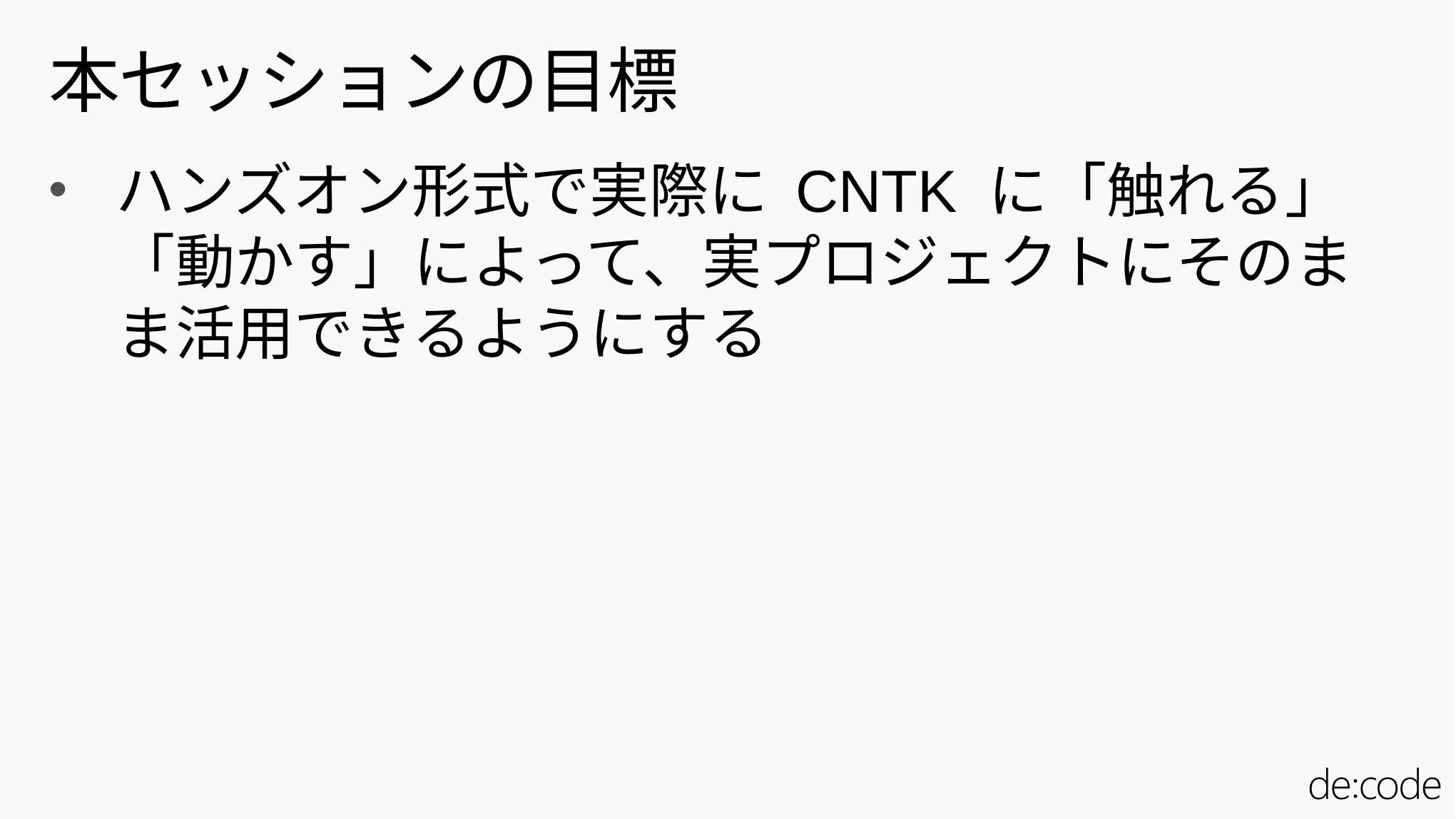

# 本セッションの目標
ハンズオン形式で実際に CNTK に「触れる」「動かす」によって、実プロジェクトにそのまま活用できるようにする